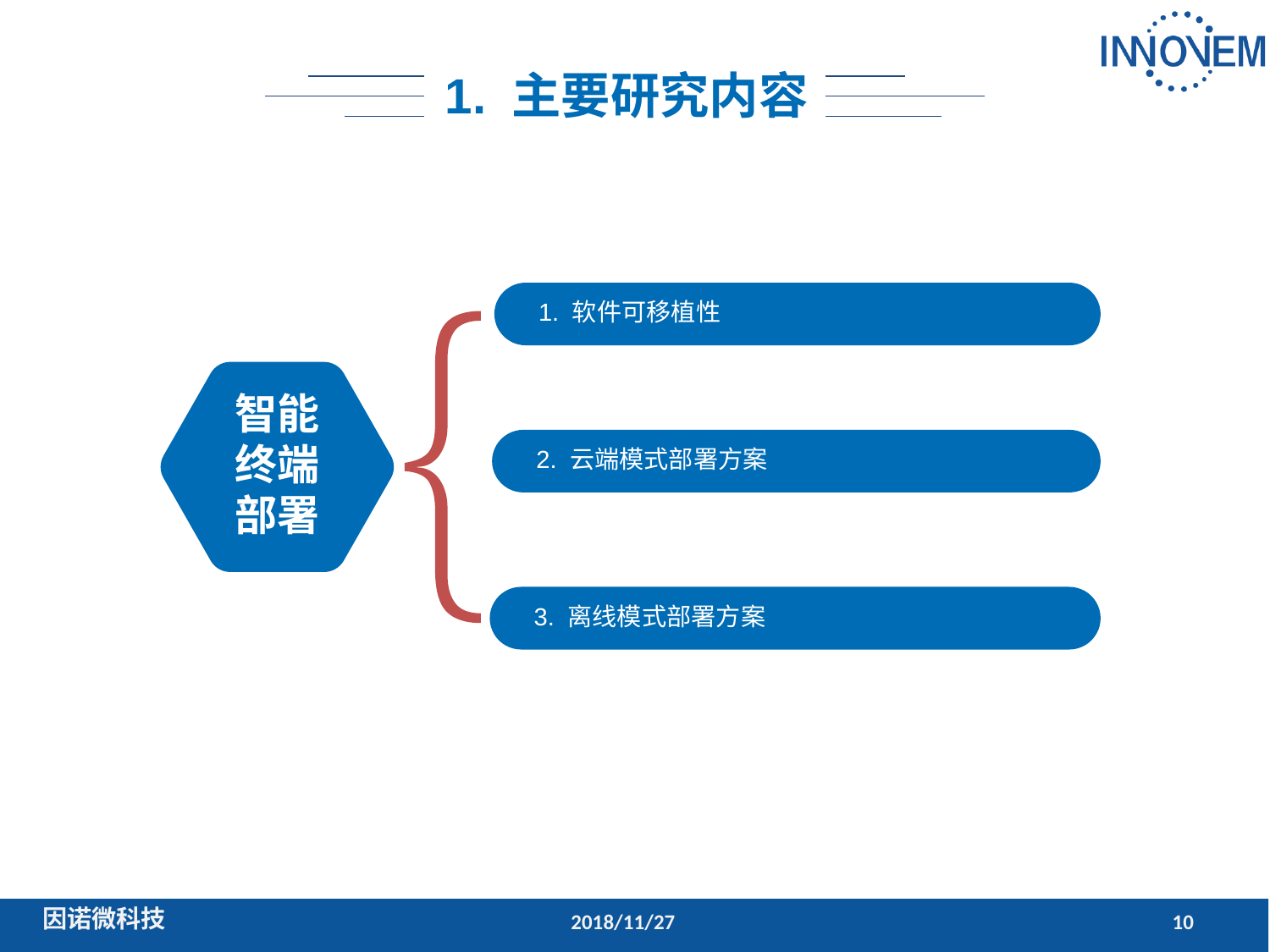

1. 主要研究内容

1. 软件可移植性

智能终端部署
总结性观点之二，条目根据您的需求请酌情增减。

2. 云端模式部署方案
总结性观点之三，条目根据您的需求请酌情增减。

3. 离线模式部署方案
总结性观之四，条目根据您的需求请酌情增减。
2018/11/27
10